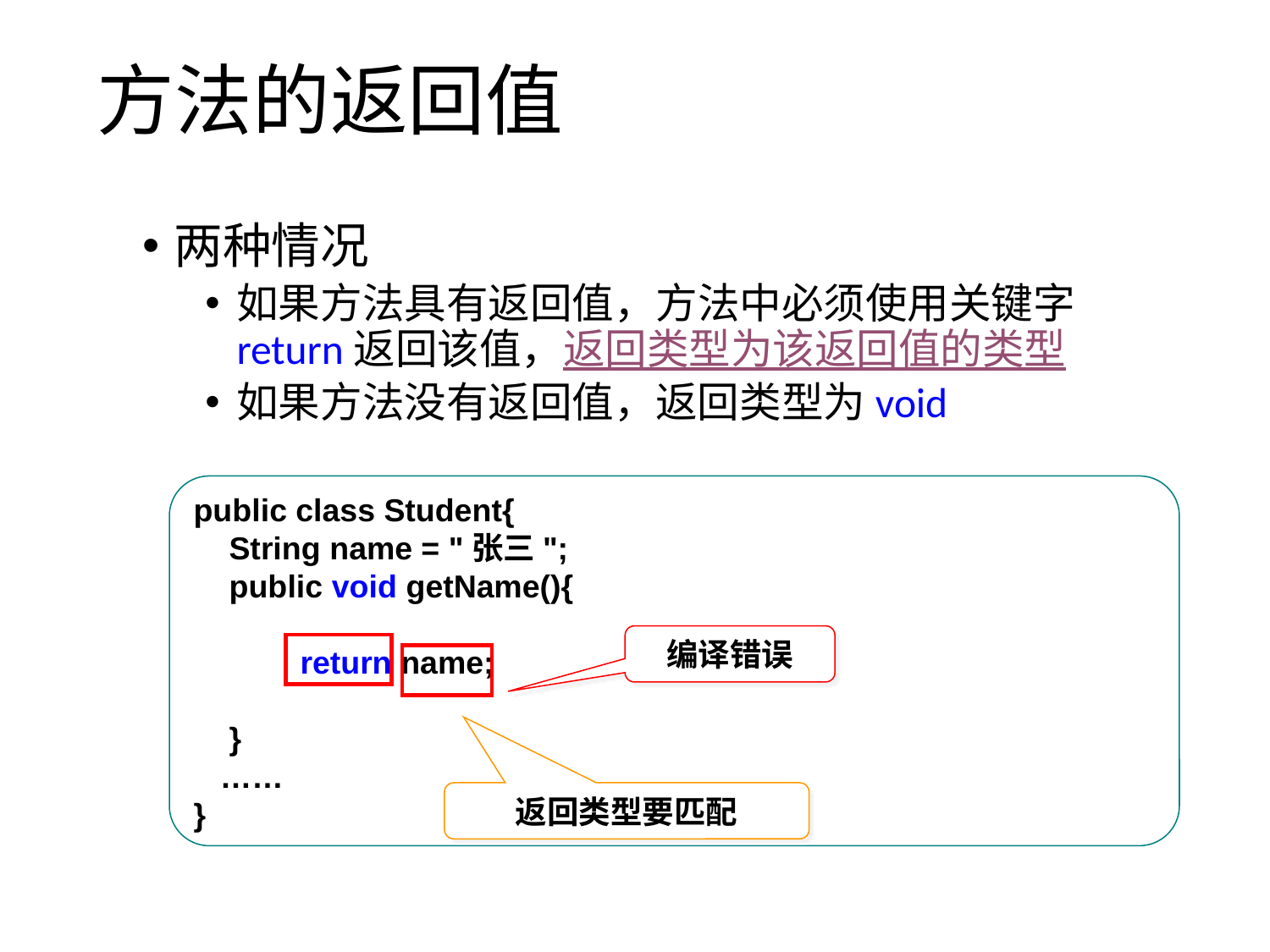

# 方法的返回值
两种情况
如果方法具有返回值，方法中必须使用关键字return返回该值，返回类型为该返回值的类型
如果方法没有返回值，返回类型为void

public class Student{
    String name = "张三";
    public void getName(){

            return name;

    }
   ……
}
编译错误

返回类型要匹配